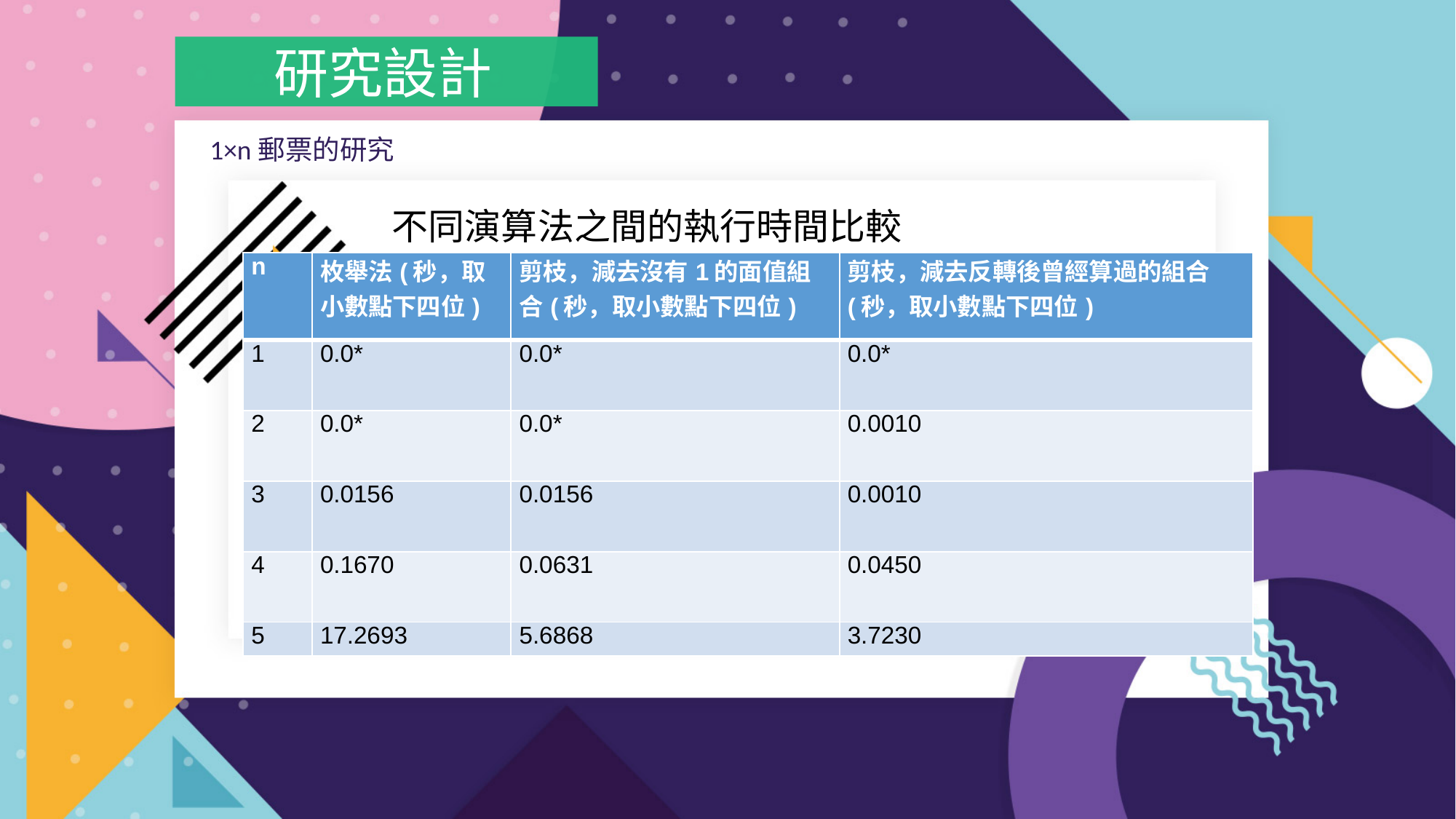

研究設計

1×n郵票的研究
不同演算法之間的執行時間比較
| n | 枚舉法(秒，取小數點下四位) | 剪枝，減去沒有1的面值組合(秒，取小數點下四位) | 剪枝，減去反轉後曾經算過的組合(秒，取小數點下四位) |
| --- | --- | --- | --- |
| 1 | 0.0\* | 0.0\* | 0.0\* |
| 2 | 0.0\* | 0.0\* | 0.0010 |
| 3 | 0.0156 | 0.0156 | 0.0010 |
| 4 | 0.1670 | 0.0631 | 0.0450 |
| 5 | 17.2693 | 5.6868 | 3.7230 |